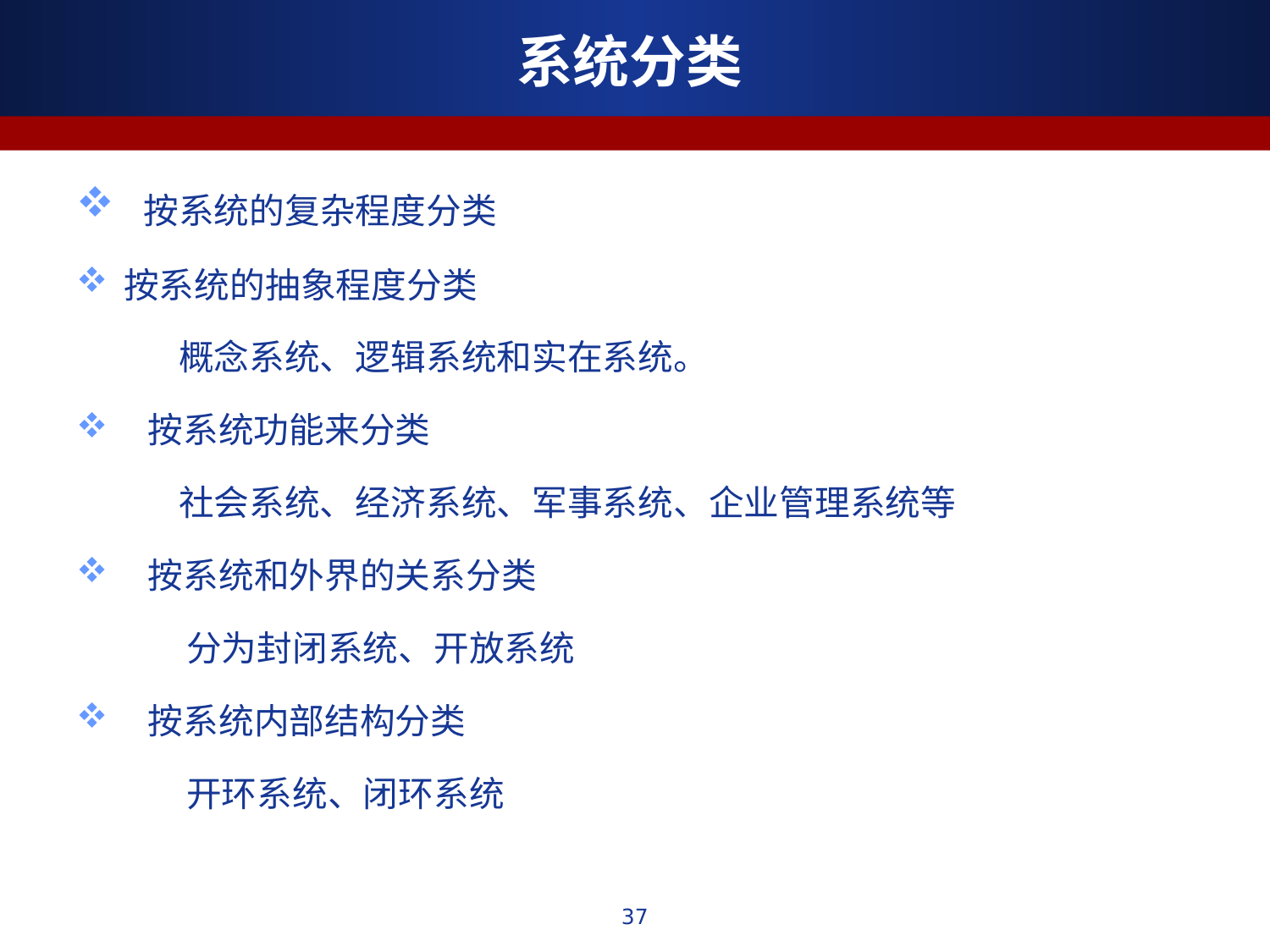

# 系统分类
 按系统的复杂程度分类
按系统的抽象程度分类
            概念系统、逻辑系统和实在系统。
  按系统功能来分类
            社会系统、经济系统、军事系统、企业管理系统等
  按系统和外界的关系分类
             分为封闭系统、开放系统
  按系统内部结构分类
             开环系统、闭环系统
37